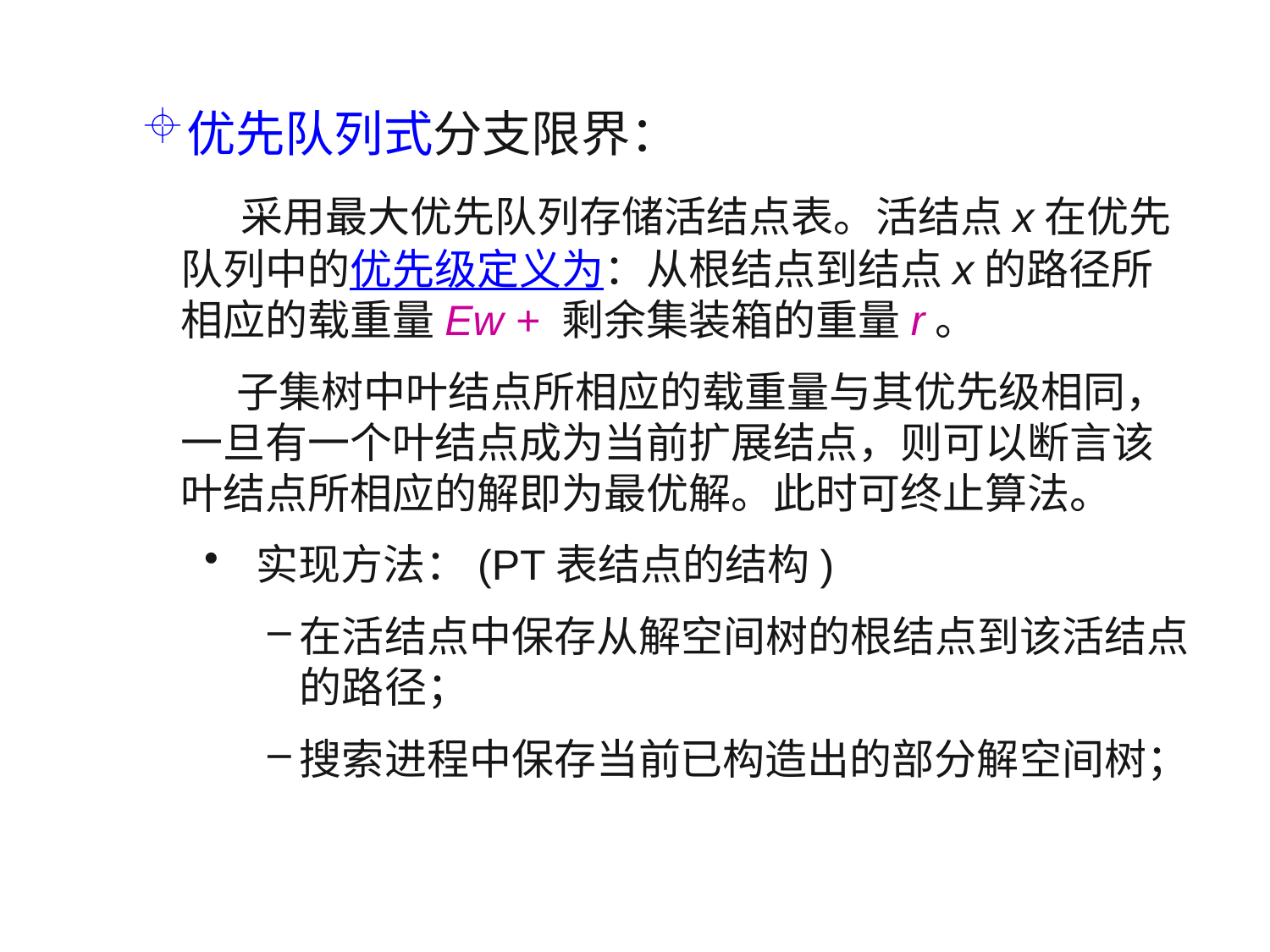

优先队列式分支限界：
        采用最大优先队列存储活结点表。活结点x在优先队列中的优先级定义为：从根结点到结点x的路径所相应的载重量Ew + 剩余集装箱的重量r。
         子集树中叶结点所相应的载重量与其优先级相同，一旦有一个叶结点成为当前扩展结点，则可以断言该叶结点所相应的解即为最优解。此时可终止算法。
 实现方法：(PT表结点的结构)
在活结点中保存从解空间树的根结点到该活结点的路径；
搜索进程中保存当前已构造出的部分解空间树；